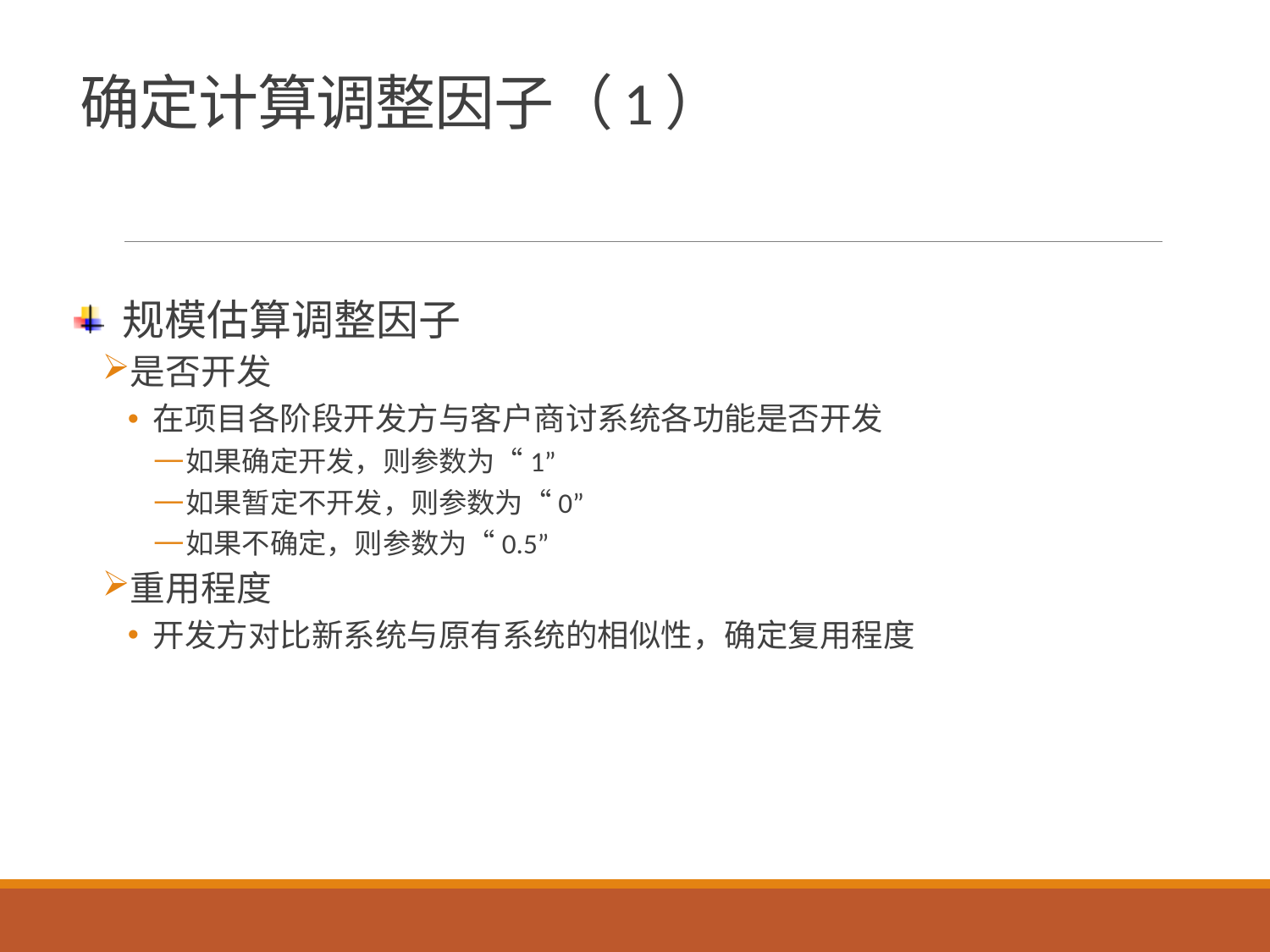

# 确定计算调整因子（1）
规模估算调整因子
是否开发
在项目各阶段开发方与客户商讨系统各功能是否开发
如果确定开发，则参数为“1”
如果暂定不开发，则参数为“0”
如果不确定，则参数为“0.5”
重用程度
开发方对比新系统与原有系统的相似性，确定复用程度